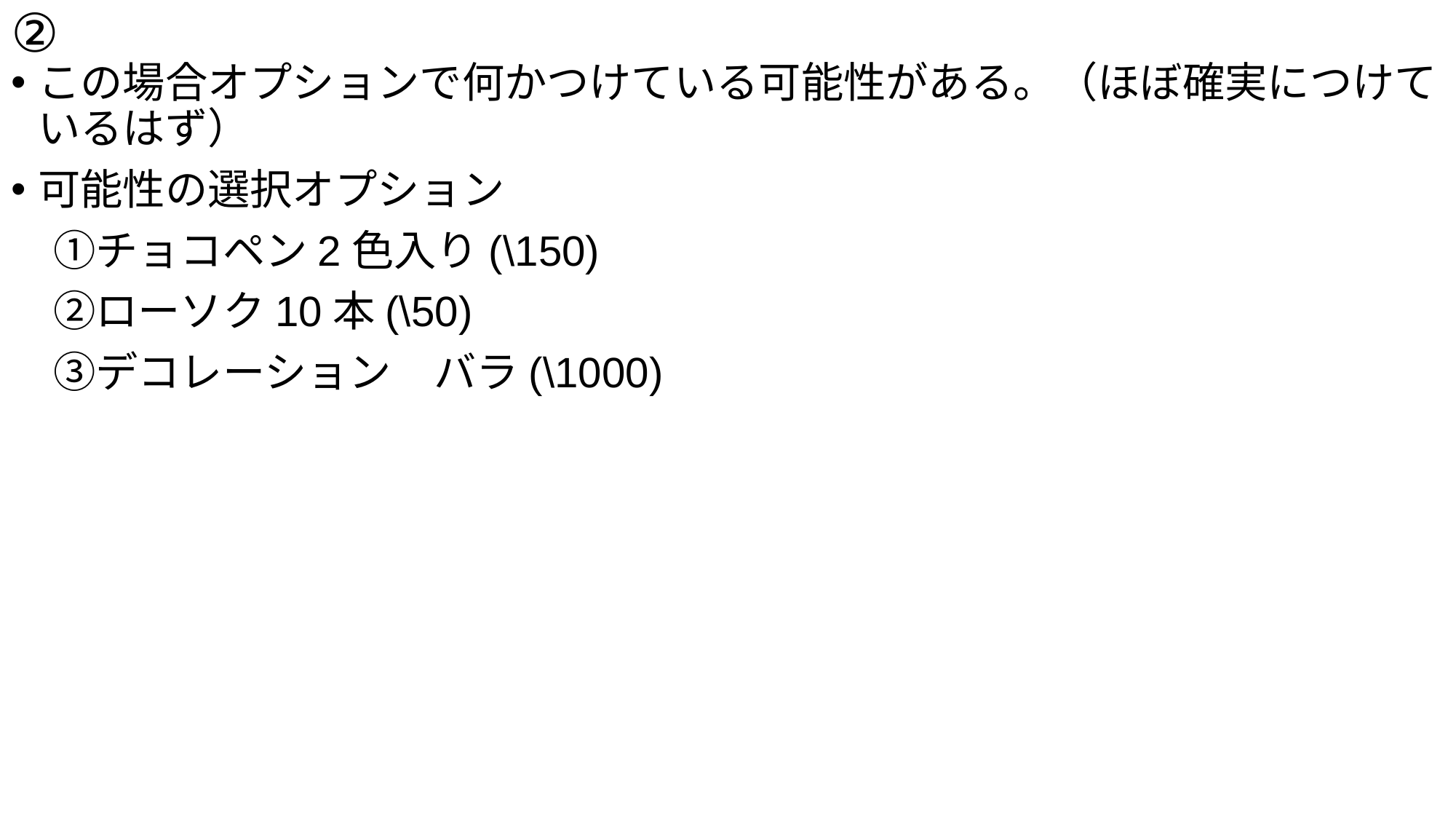

# ②
この場合オプションで何かつけている可能性がある。（ほぼ確実につけているはず）
可能性の選択オプション
　①チョコペン2色入り(\150)
　②ローソク10本(\50)
　③デコレーション　バラ(\1000)